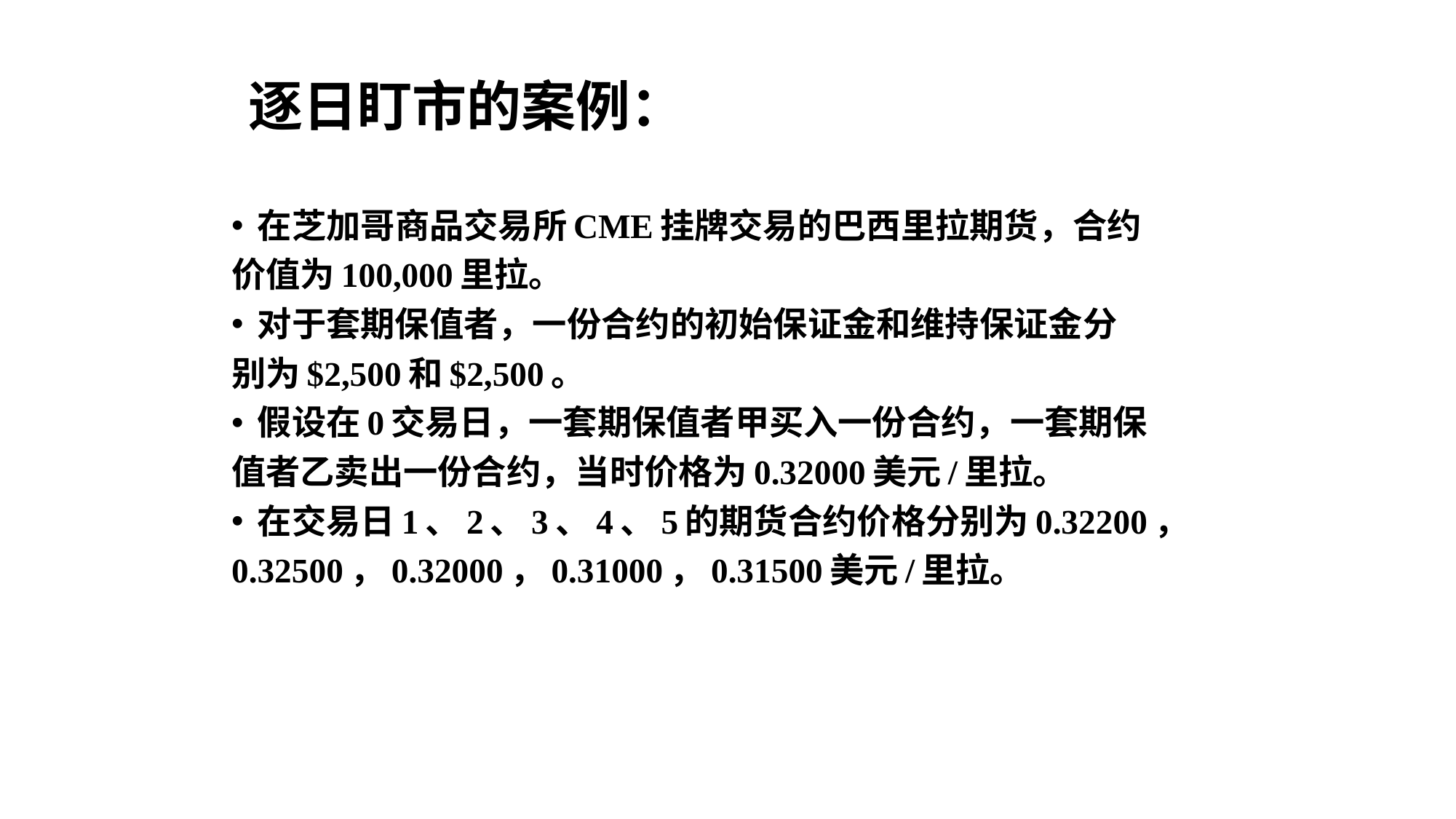

逐日盯市的案例：
在芝加哥商品交易所CME挂牌交易的巴西里拉期货，合约
价值为100,000里拉。
对于套期保值者，一份合约的初始保证金和维持保证金分
别为$2,500和$2,500。
假设在0交易日，一套期保值者甲买入一份合约，一套期保
值者乙卖出一份合约，当时价格为0.32000美元/里拉。
在交易日1、2、3、4、5的期货合约价格分别为0.32200，
0.32500，0.32000，0.31000，0.31500美元/里拉。